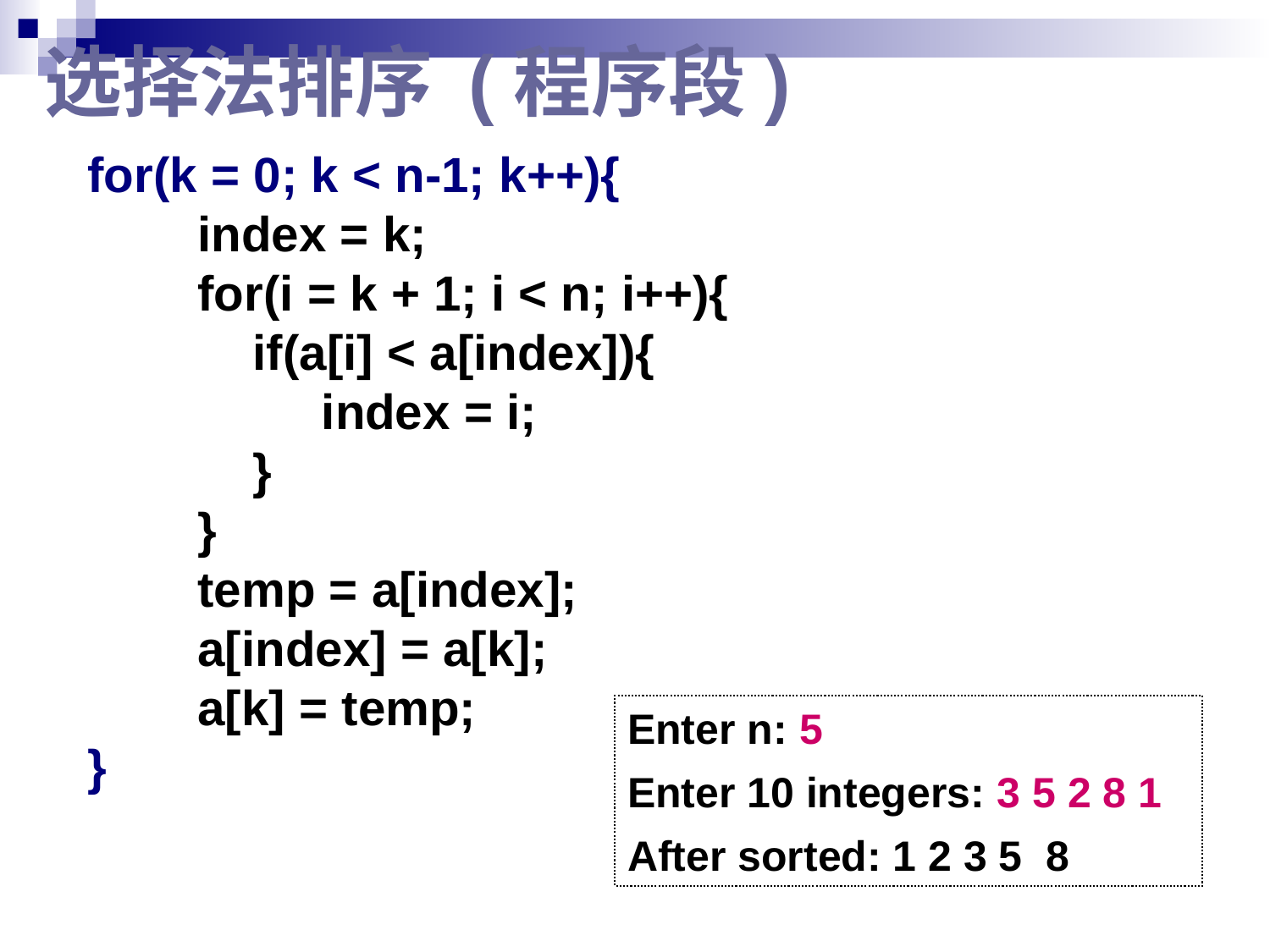

# 选择法排序 (程序段)
for(k = 0; k < n-1; k++){
        index = k;
        for(i = k + 1; i < n; i++){
            if(a[i] < a[index]){
                 index = i;
            }
        }
        temp = a[index];
        a[index] = a[k];
        a[k] = temp;
}
Enter n: 5
Enter 10 integers: 3 5 2 8 1
After sorted: 1 2 3 5  8